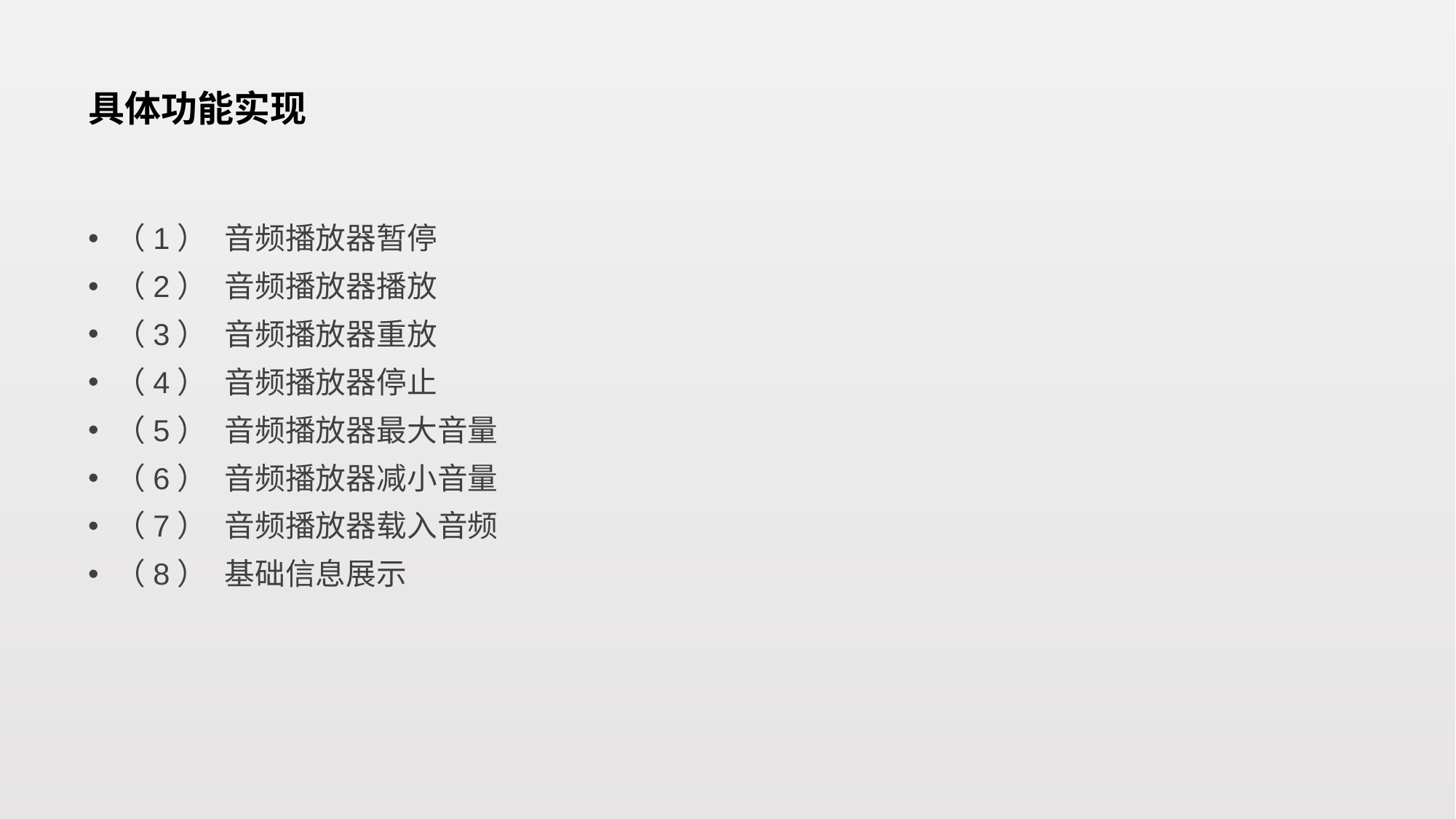

# 具体功能实现
（1）	音频播放器暂停
（2）	音频播放器播放
（3）	音频播放器重放
（4）	音频播放器停止
（5）	音频播放器最大音量
（6）	音频播放器减小音量
（7）	音频播放器载入音频
（8）	基础信息展示